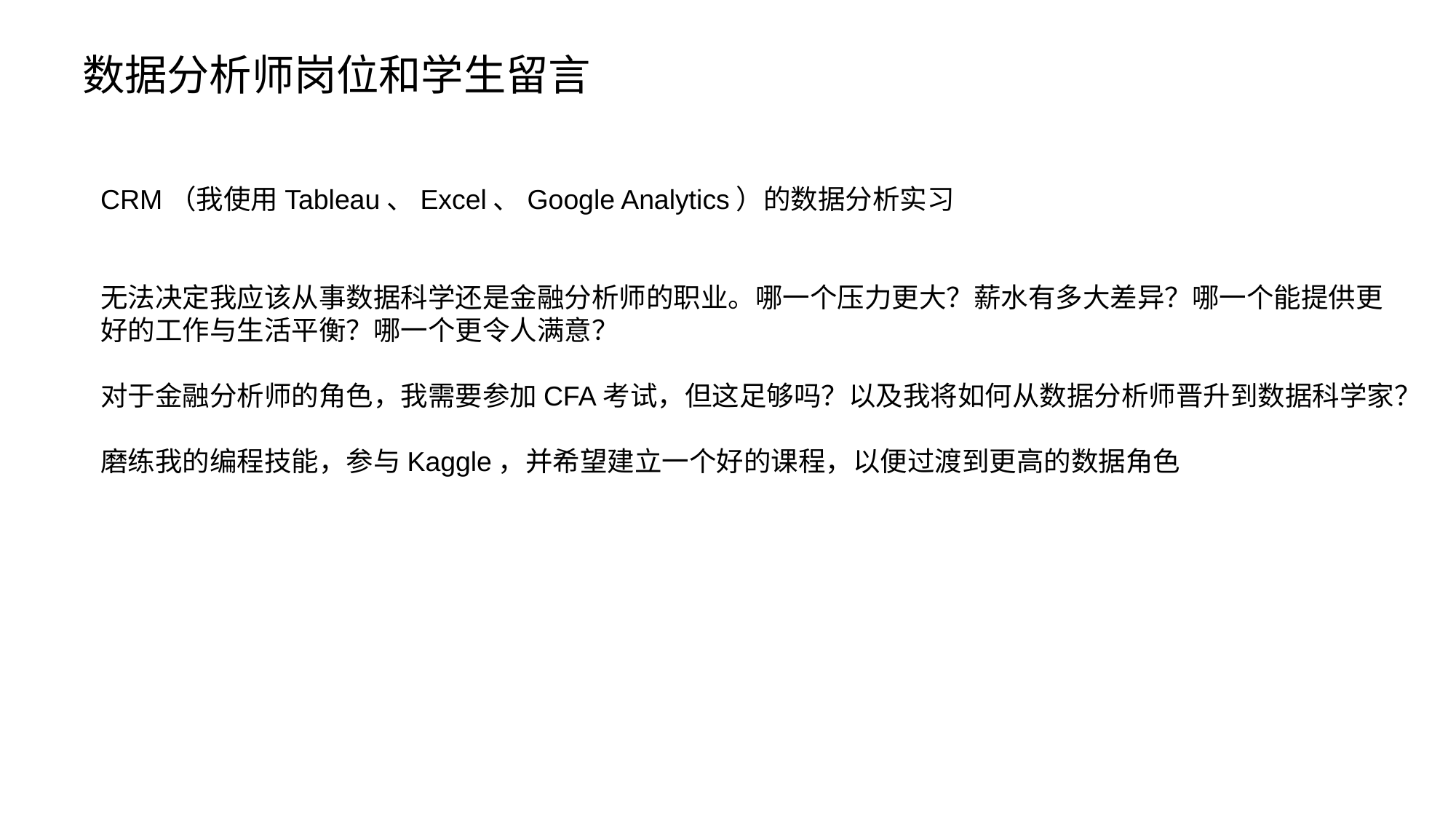

数据分析师岗位和学生留言
CRM（我使用Tableau、Excel、Google Analytics）的数据分析实习

无法决定我应该从事数据科学还是金融分析师的职业。哪一个压力更大？薪水有多大差异？哪一个能提供更好的工作与生活平衡？哪一个更令人满意？

对于金融分析师的角色，我需要参加CFA考试，但这足够吗？以及我将如何从数据分析师晋升到数据科学家？

磨练我的编程技能，参与Kaggle，并希望建立一个好的课程，以便过渡到更高的数据角色